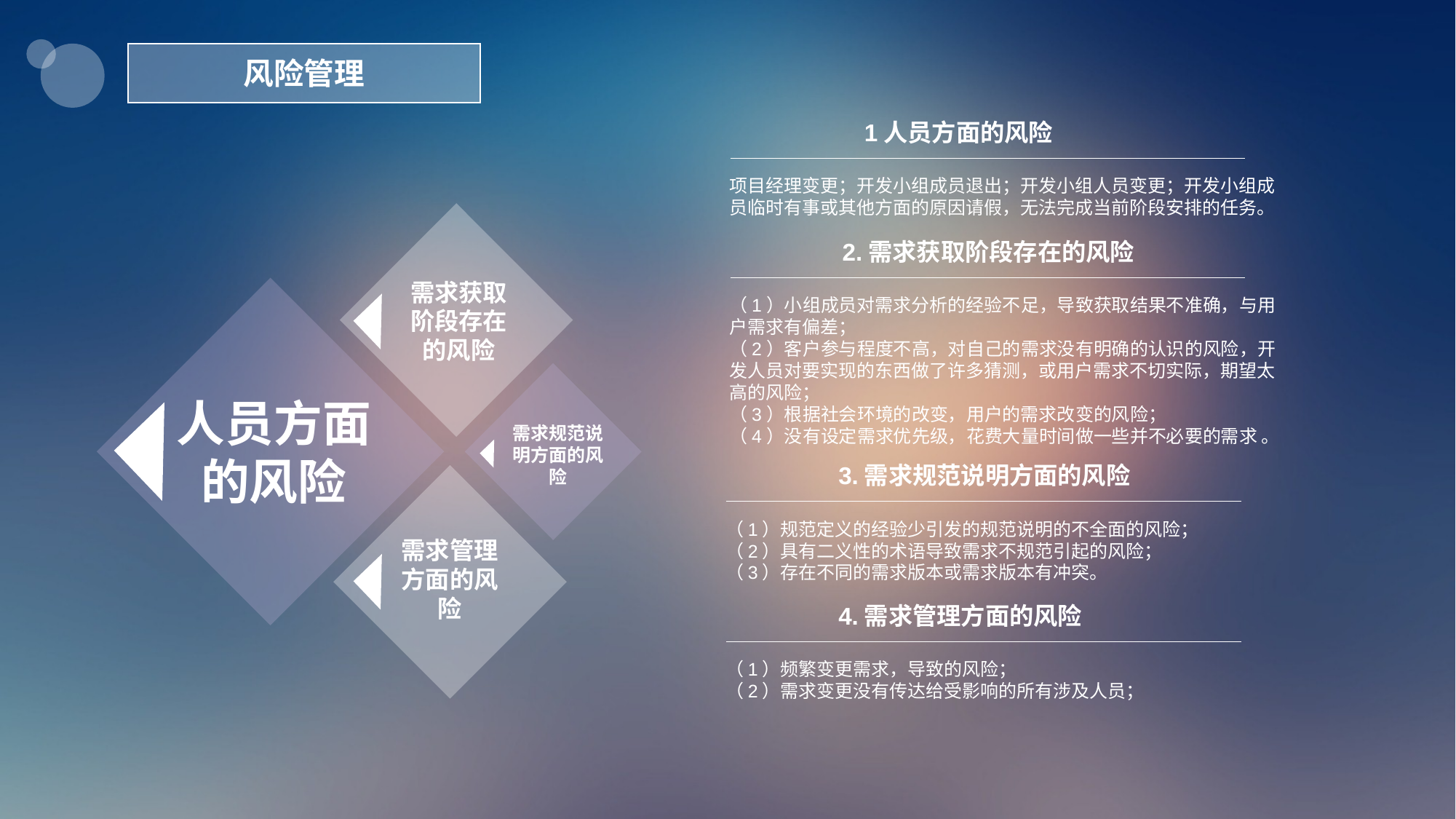

风险管理
1人员方面的风险
项目经理变更；开发小组成员退出；开发小组人员变更；开发小组成员临时有事或其他方面的原因请假，无法完成当前阶段安排的任务。

	2.需求获取阶段存在的风险
需求获取阶段存在的风险

（1）小组成员对需求分析的经验不足，导致获取结果不准确，与用户需求有偏差；
（2）客户参与程度不高，对自己的需求没有明确的认识的风险，开发人员对要实现的东西做了许多猜测，或用户需求不切实际，期望太高的风险；
（3）根据社会环境的改变，用户的需求改变的风险；
（4）没有设定需求优先级，花费大量时间做一些并不必要的需求 。

人员方面的风险

需求规范说明方面的风险

	3.需求规范说明方面的风险

（1）规范定义的经验少引发的规范说明的不全面的风险；
（2）具有二义性的术语导致需求不规范引起的风险；
（3）存在不同的需求版本或需求版本有冲突。
需求管理方面的风险

	4.需求管理方面的风险
（1）频繁变更需求，导致的风险；
（2）需求变更没有传达给受影响的所有涉及人员；